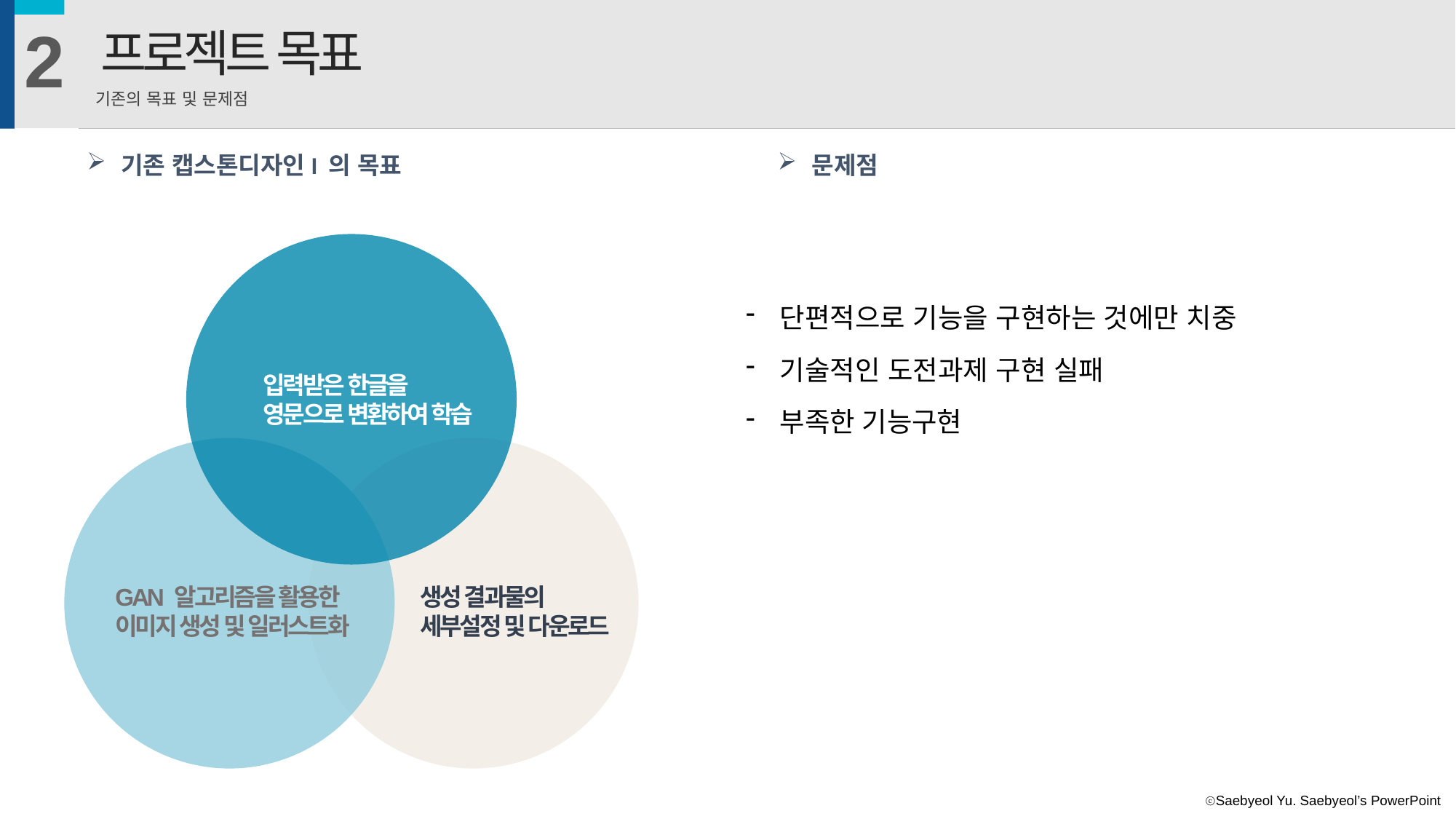

2
프로젝트 목표
기존의 목표 및 문제점
기존 캡스톤디자인I 의 목표
문제점

단편적으로 기능을 구현하는 것에만 치중
기술적인 도전과제 구현 실패
부족한 기능구현

입력받은 한글을
영문으로 변환하여 학습

GAN 알고리즘을 활용한
이미지 생성 및 일러스트화
생성 결과물의
세부설정 및 다운로드